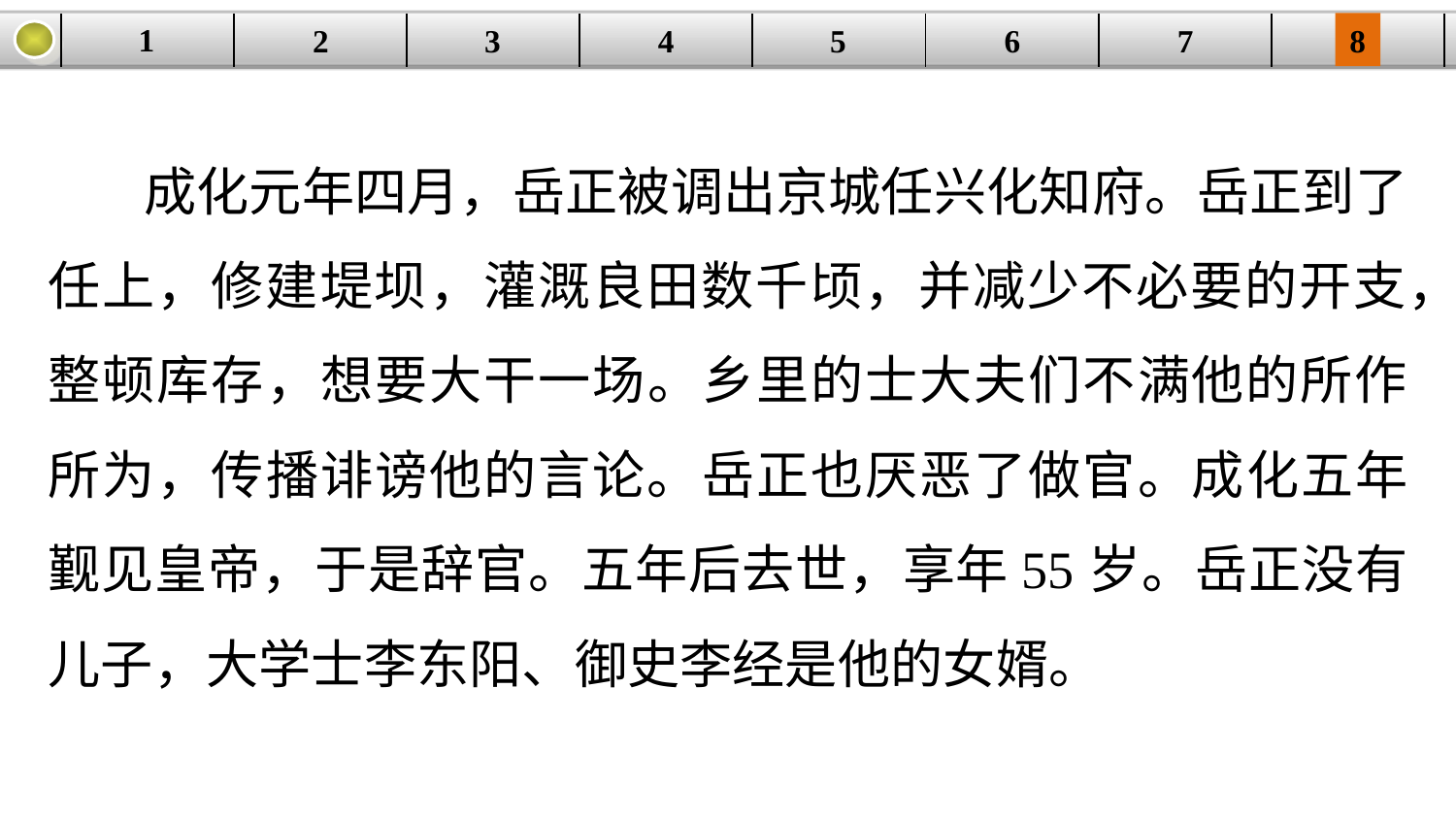

1
3
4
5
6
8
2
|  |  |  |  |  |  |  |  |
| --- | --- | --- | --- | --- | --- | --- | --- |
7

       成化元年四月，岳正被调出京城任兴化知府。岳正到了任上，修建堤坝，灌溉良田数千顷，并减少不必要的开支，整顿库存，想要大干一场。乡里的士大夫们不满他的所作所为，传播诽谤他的言论。岳正也厌恶了做官。成化五年觐见皇帝，于是辞官。五年后去世，享年55岁。岳正没有儿子，大学士李东阳、御史李经是他的女婿。